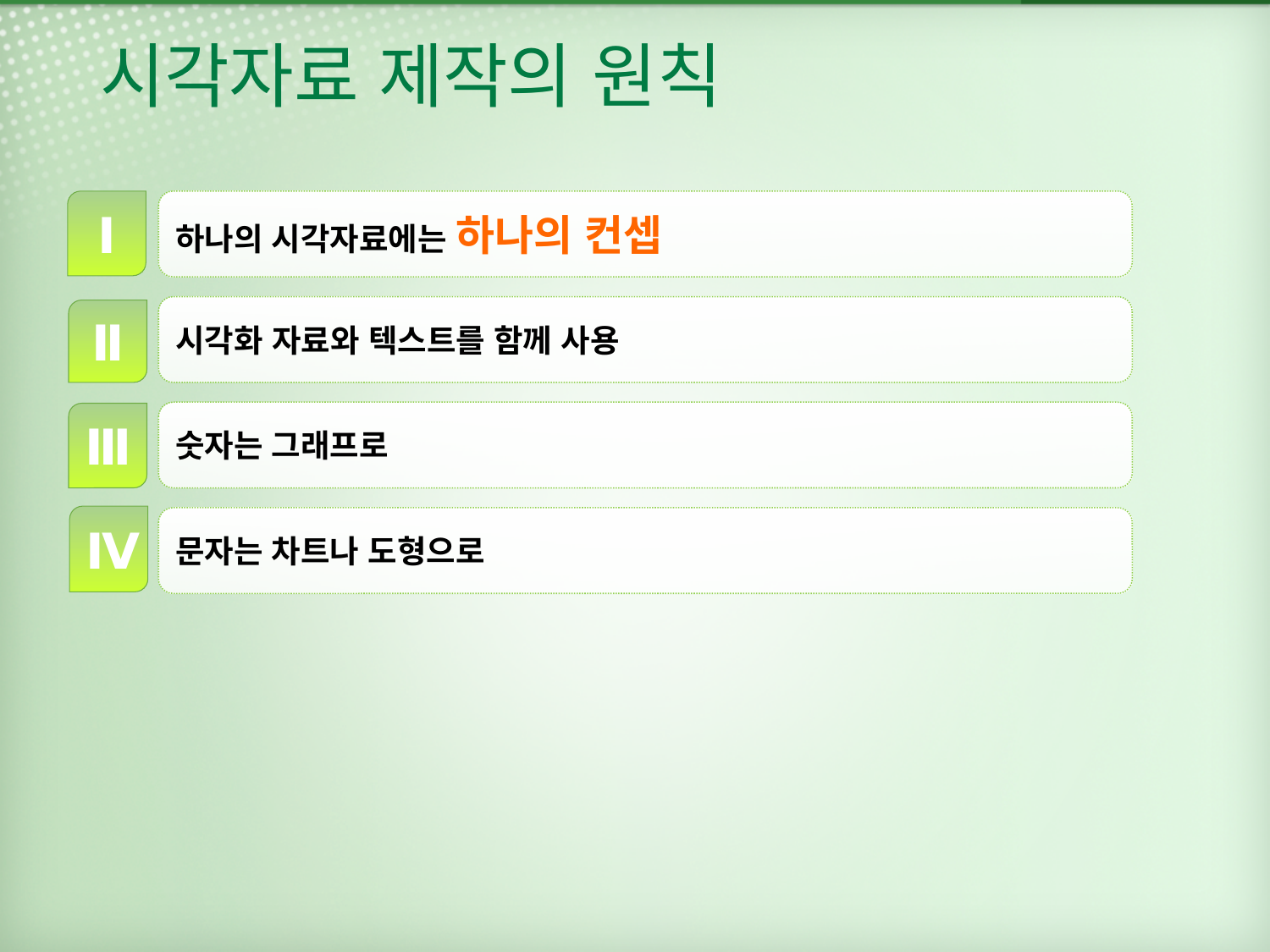

# 시각자료 제작의 원칙
하나의 시각자료에는 하나의 컨셉
Ⅰ
시각화 자료와 텍스트를 함께 사용
Ⅱ
숫자는 그래프로
Ⅲ
Ⅳ
문자는 차트나 도형으로